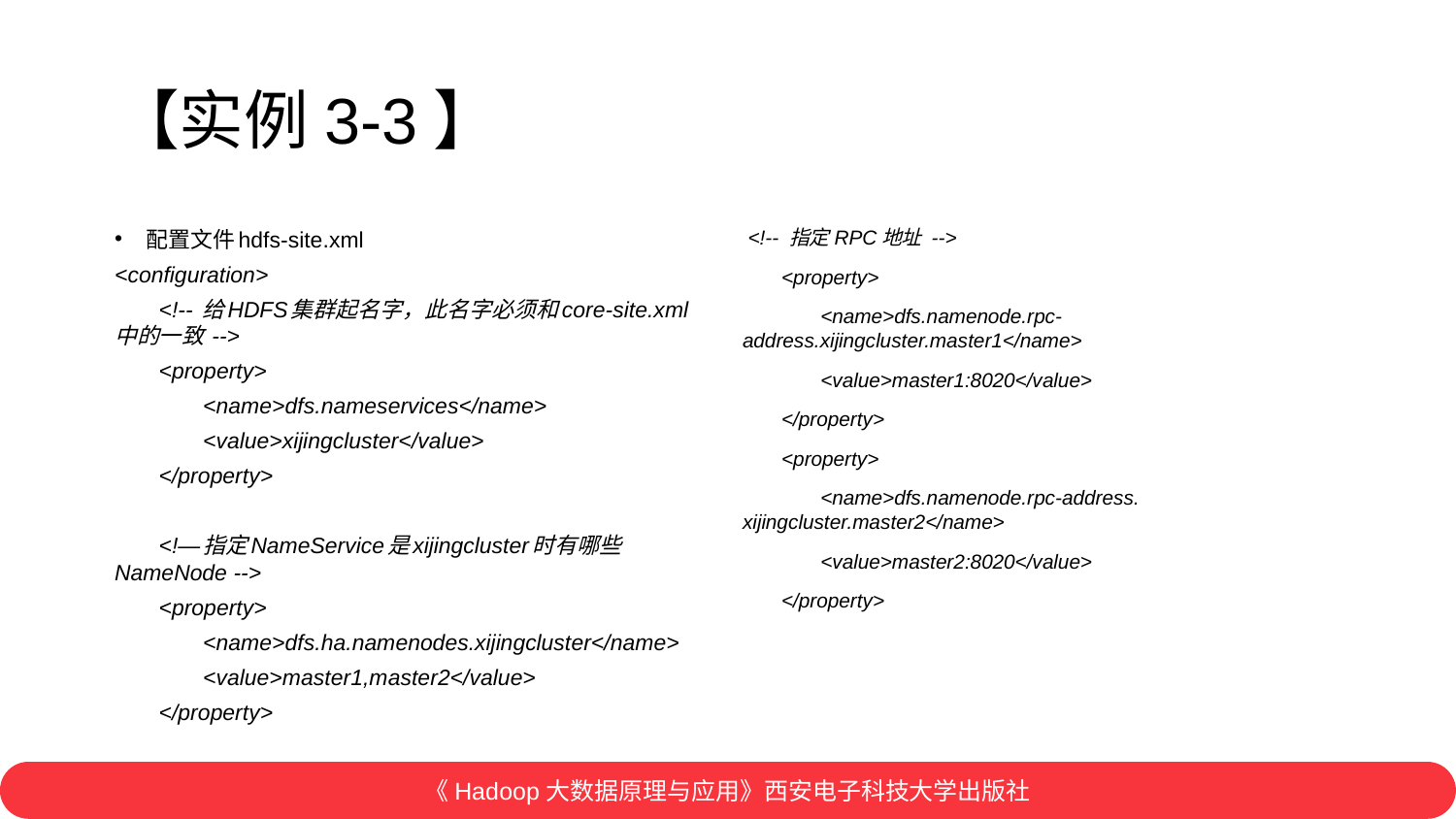

# 【实例3-3】
配置文件hdfs-site.xml
<configuration>
       <!-- 给HDFS集群起名字，此名字必须和core-site.xml中的一致 -->
       <property>
              <name>dfs.nameservices</name>
              <value>xijingcluster</value>
       </property>

       <!—指定NameService是xijingcluster时有哪些NameNode -->
       <property>
              <name>dfs.ha.namenodes.xijingcluster</name>
              <value>master1,master2</value>
       </property>
 <!-- 指定RPC地址 -->
       <property>
              <name>dfs.namenode.rpc-address.xijingcluster.master1</name>
              <value>master1:8020</value>
       </property>
       <property>
              <name>dfs.namenode.rpc-address. xijingcluster.master2</name>
              <value>master2:8020</value>
       </property>